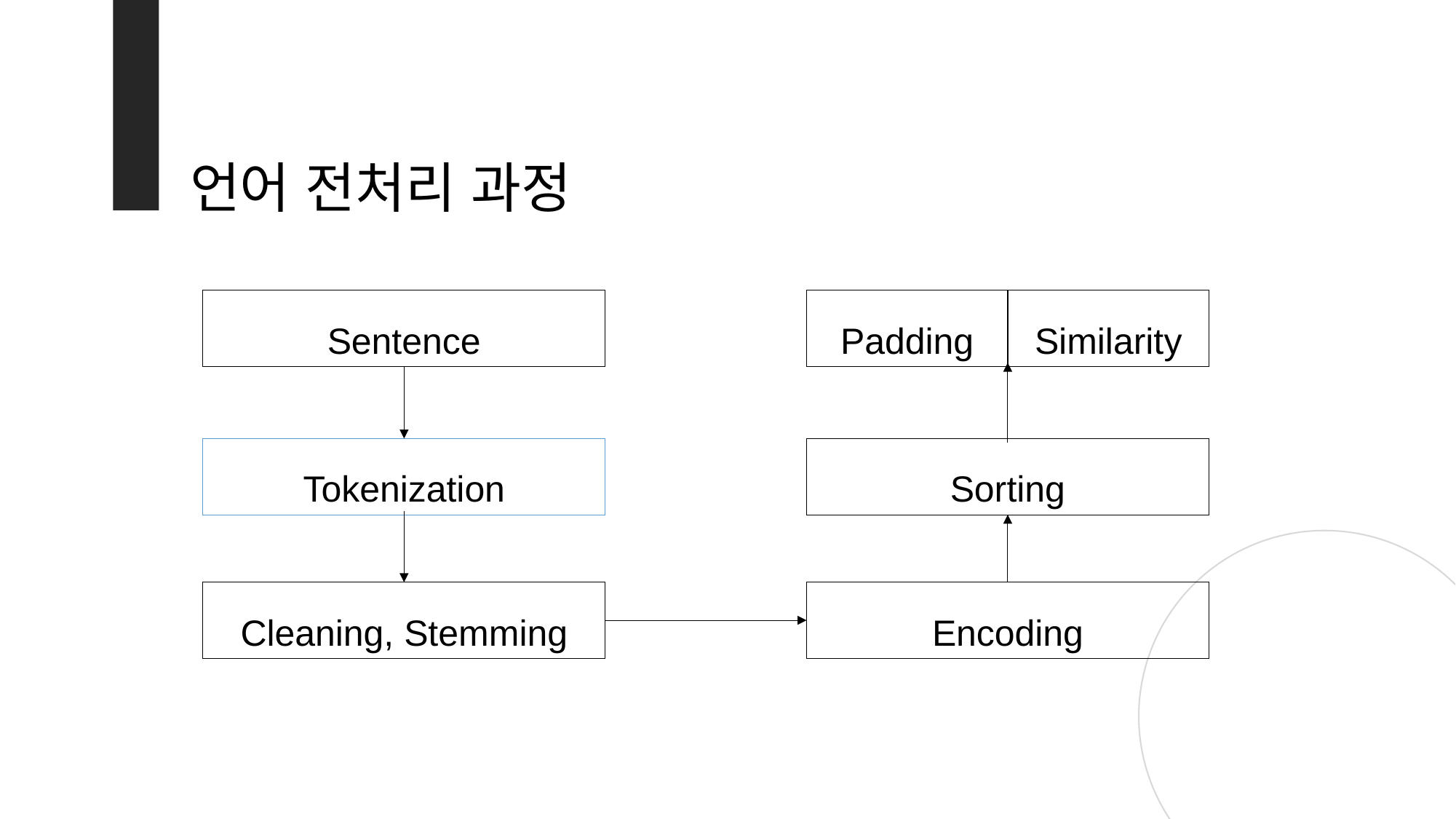

언어 전처리 과정
Padding
Similarity
Sentence
Tokenization
Sorting
Cleaning, Stemming
Encoding